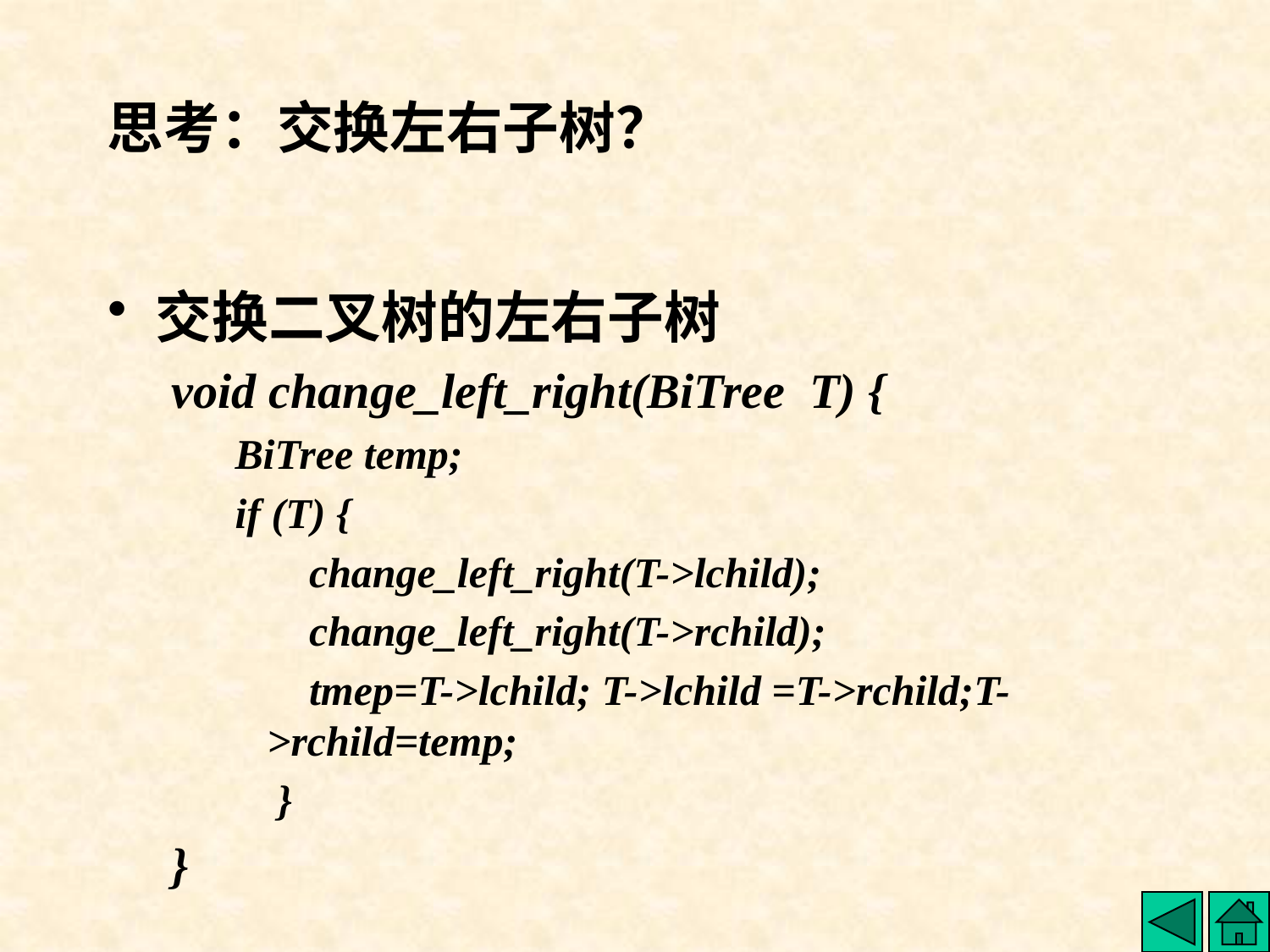

思考：交换左右子树？
交换二叉树的左右子树
void change_left_right(BiTree  T) {
BiTree temp;
if (T) {
       change_left_right(T->lchild);
       change_left_right(T->rchild);
       tmep=T->lchild; T->lchild =T->rchild;T->rchild=temp;
    }
}